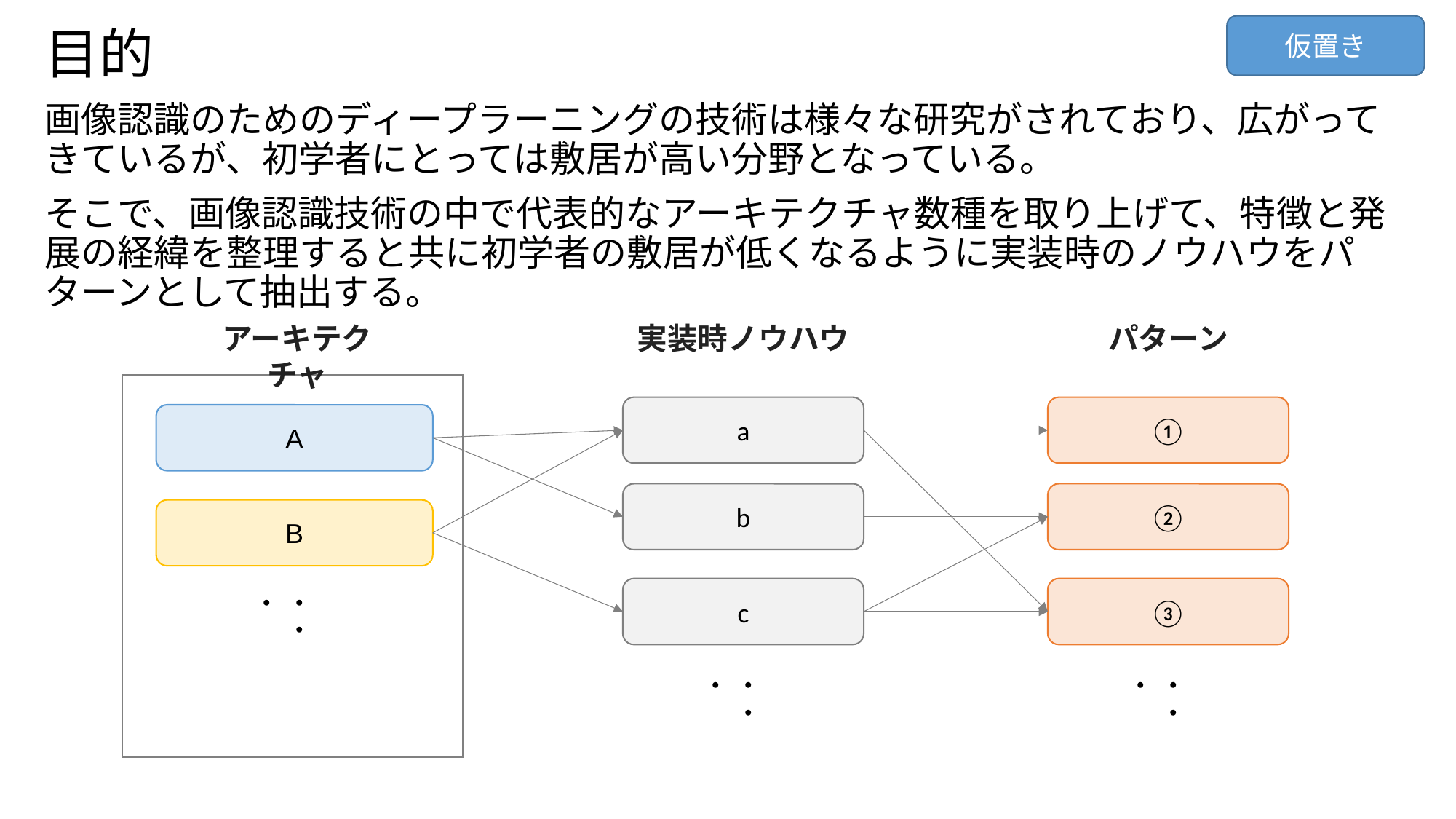

# 目的
仮置き
画像認識のためのディープラーニングの技術は様々な研究がされており、広がってきているが、初学者にとっては敷居が高い分野となっている。
そこで、画像認識技術の中で代表的なアーキテクチャ数種を取り上げて、特徴と発展の経緯を整理すると共に初学者の敷居が低くなるように実装時のノウハウをパターンとして抽出する。
アーキテクチャ
実装時ノウハウ
パターン

a
①
A
b
②
B
・・・
c
③
・・・
・・・